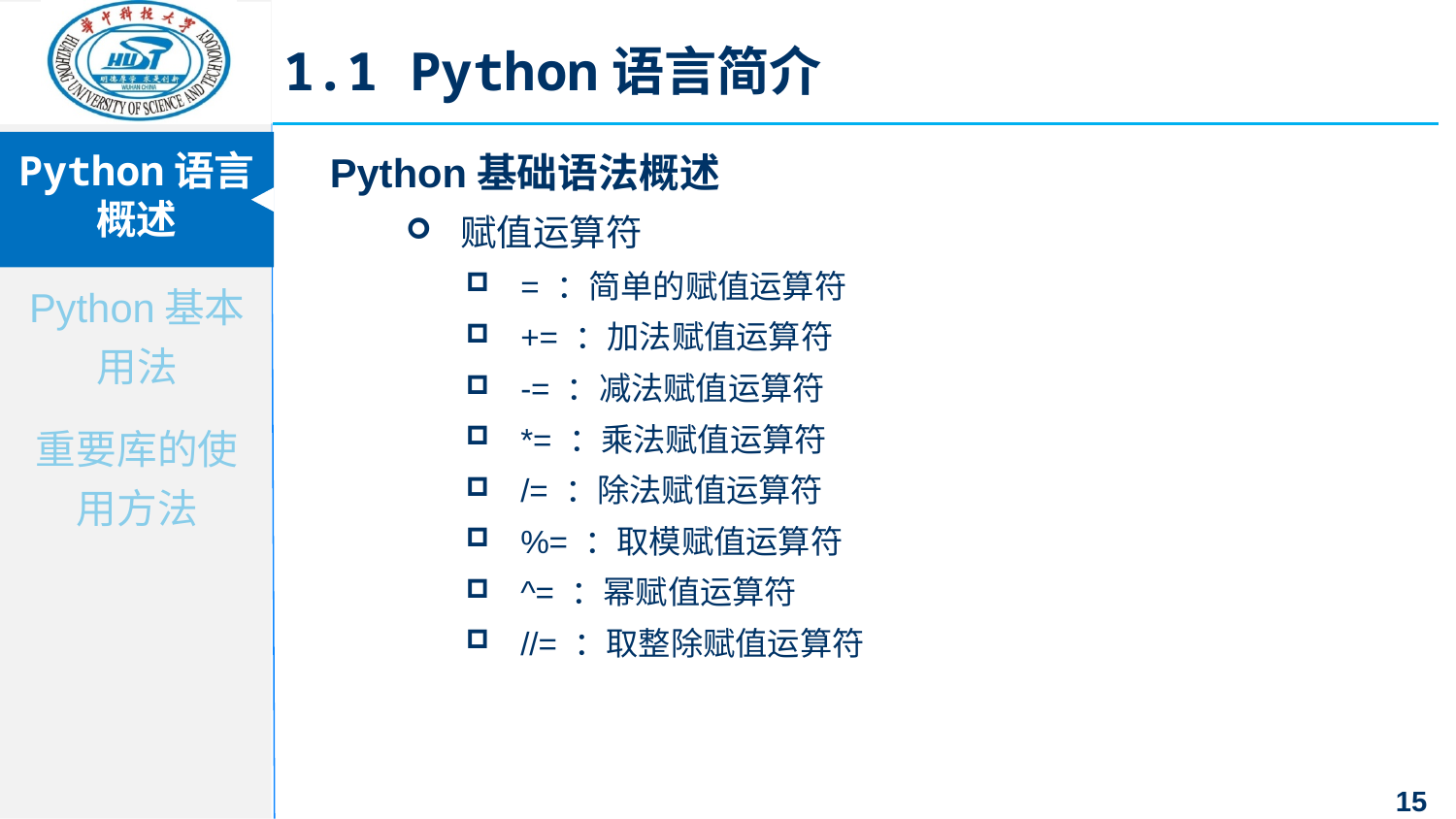

1.1 Python语言简介
Python基础语法概述
赋值运算符
= ：简单的赋值运算符
+= ：加法赋值运算符
-= ：减法赋值运算符
*= ：乘法赋值运算符
/= ：除法赋值运算符
%= ：取模赋值运算符
^= ：幂赋值运算符
//= ：取整除赋值运算符